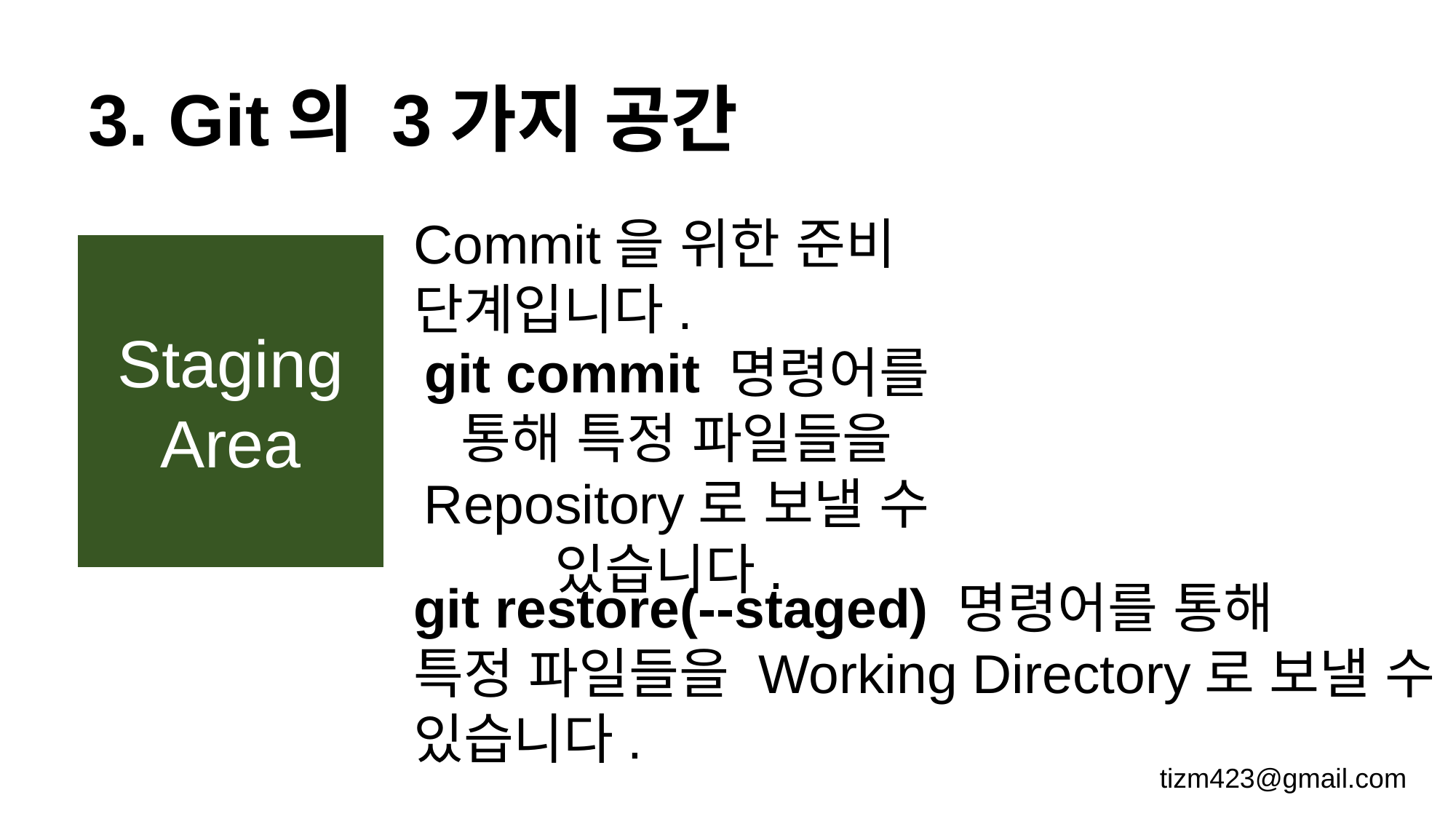

3. Git의 3가지 공간
Commit을 위한 준비 단계입니다.
Staging
Area
git commit 명령어를 통해 특정 파일들을 Repository로 보낼 수 있습니다.
git restore(--staged) 명령어를 통해
특정 파일들을 Working Directory로 보낼 수 있습니다.
tizm423@gmail.com